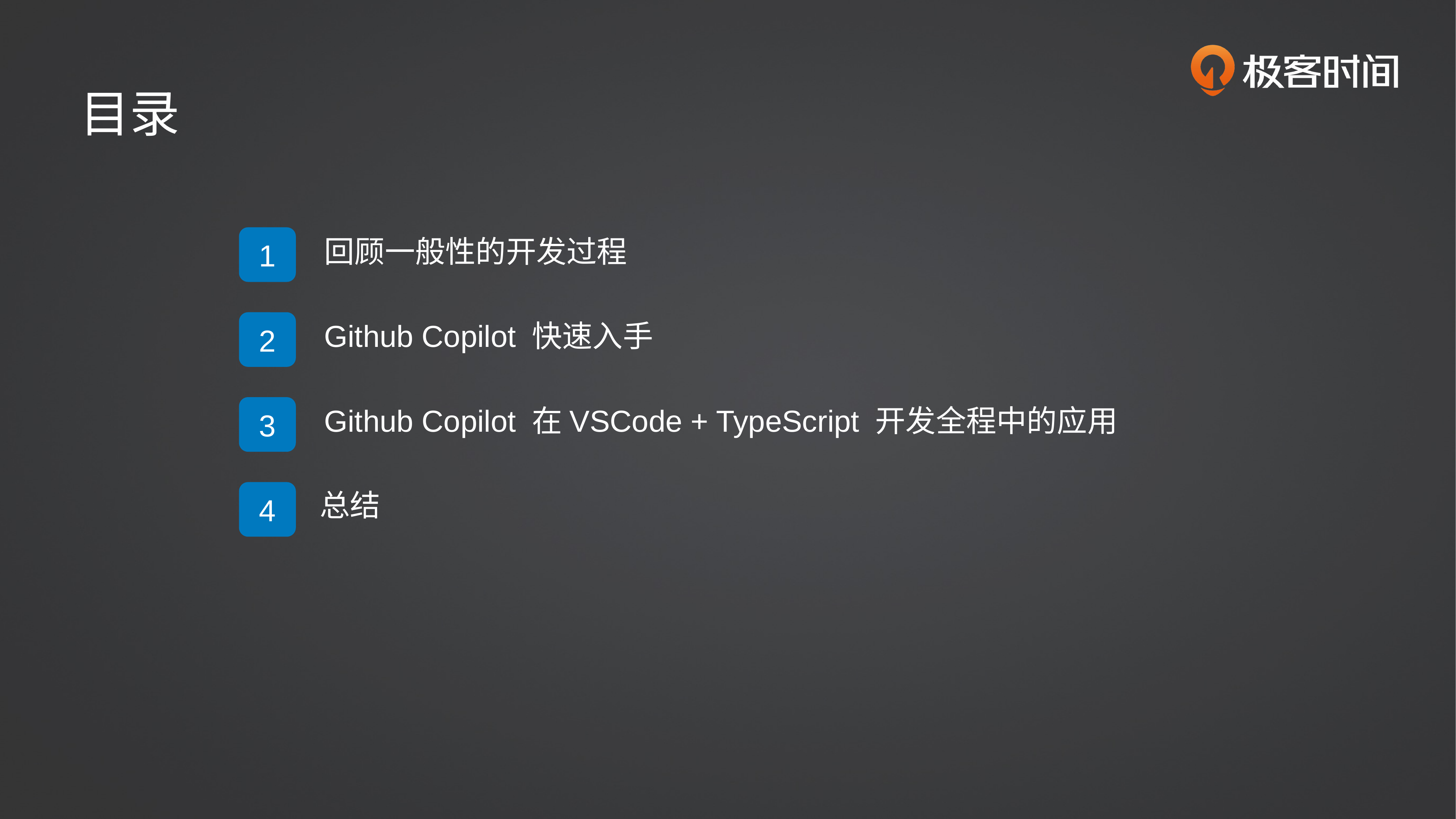

目录

1
回顾一般性的开发过程

2
Github Copilot 快速入手

3
Github Copilot 在VSCode + TypeScript 开发全程中的应用

4
总结